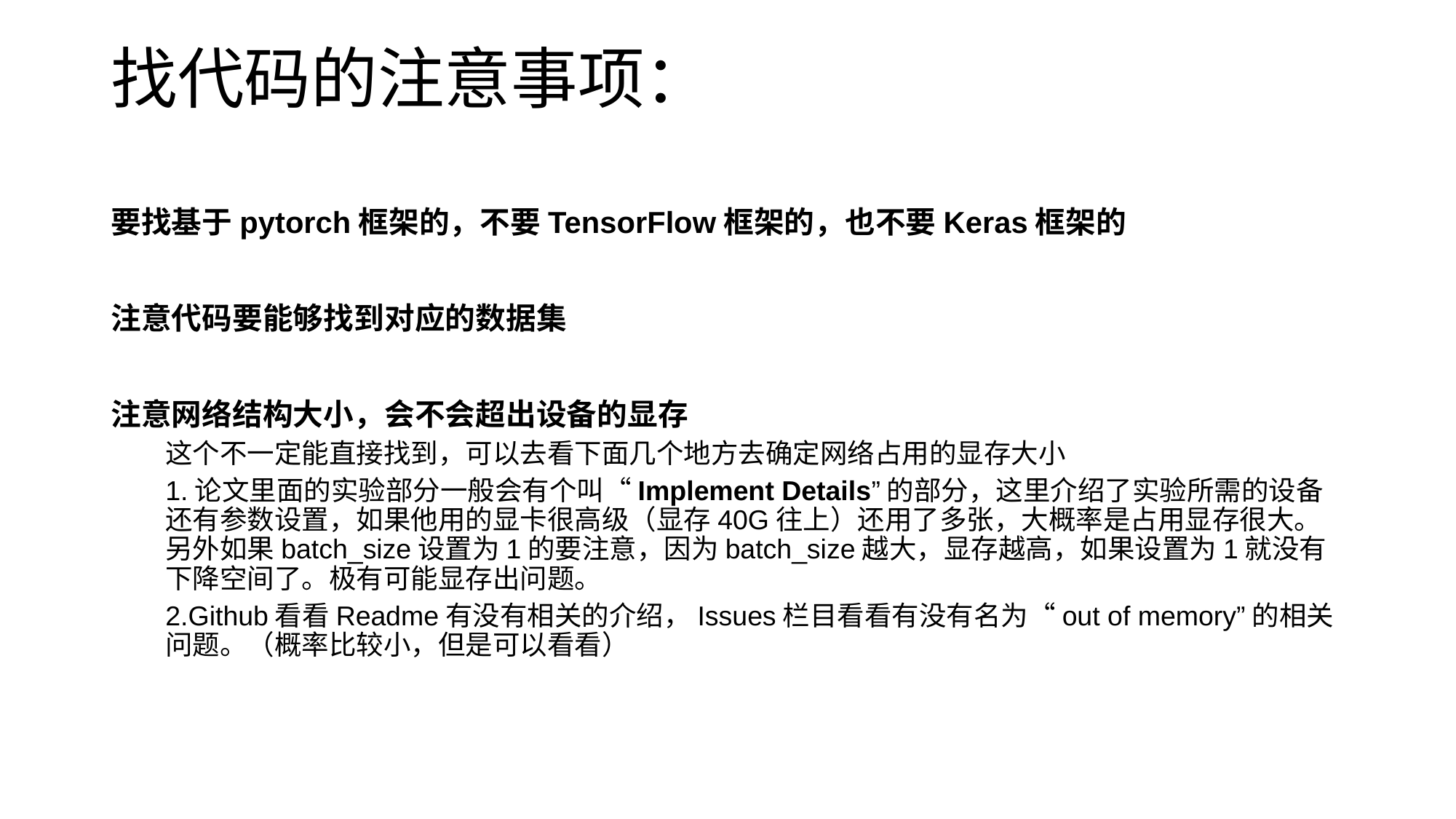

# 找代码的注意事项：
要找基于pytorch框架的，不要TensorFlow框架的，也不要Keras框架的

注意代码要能够找到对应的数据集

注意网络结构大小，会不会超出设备的显存
这个不一定能直接找到，可以去看下面几个地方去确定网络占用的显存大小
1.论文里面的实验部分一般会有个叫“Implement Details”的部分，这里介绍了实验所需的设备还有参数设置，如果他用的显卡很高级（显存40G往上）还用了多张，大概率是占用显存很大。另外如果batch_size设置为1的要注意，因为batch_size越大，显存越高，如果设置为1就没有下降空间了。极有可能显存出问题。
2.Github看看Readme有没有相关的介绍，Issues栏目看看有没有名为“out of memory”的相关问题。（概率比较小，但是可以看看）